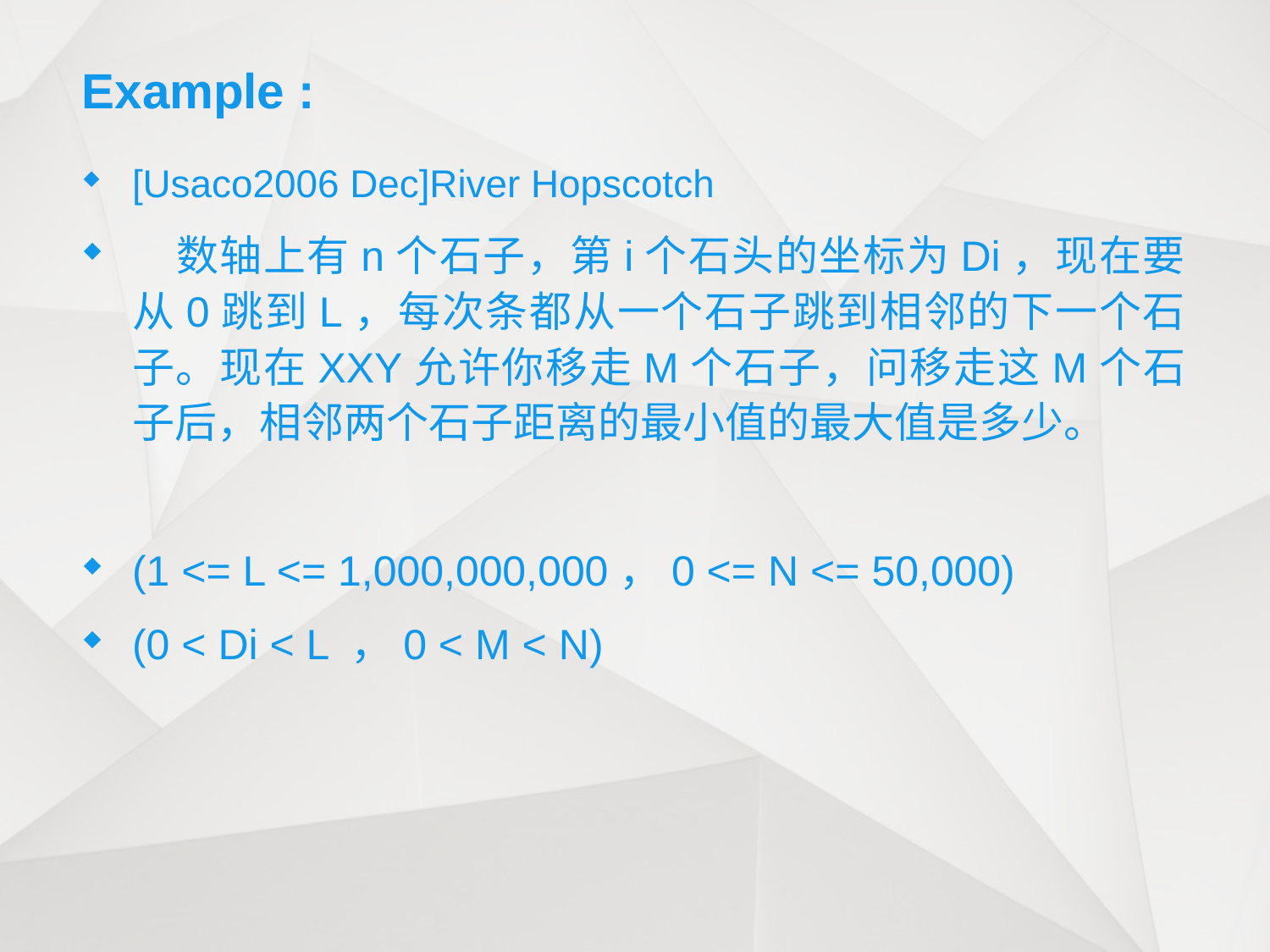

# Example :
[Usaco2006 Dec]River Hopscotch
   数轴上有n个石子，第i个石头的坐标为Di，现在要从0跳到L，每次条都从一个石子跳到相邻的下一个石子。现在XXY允许你移走M个石子，问移走这M个石子后，相邻两个石子距离的最小值的最大值是多少。

(1 <= L <= 1,000,000,000，0 <= N <= 50,000)
(0 < Di < L ，0 < M < N)